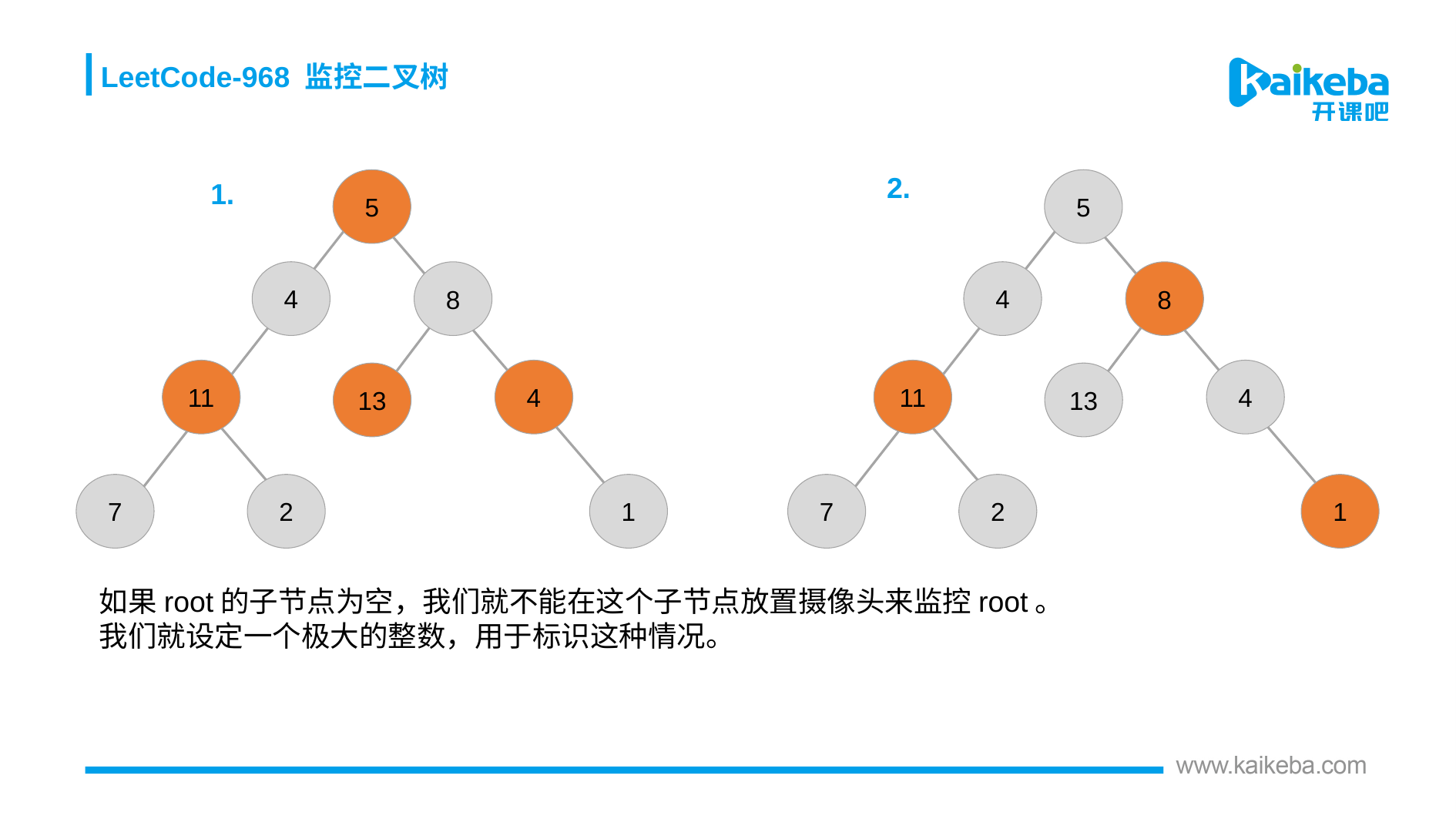

LeetCode-968 监控二叉树
2.
1.
5
5
4
4
8
8
11
4
11
4
13
13
7
2
1
7
2
1
如果root的子节点为空，我们就不能在这个子节点放置摄像头来监控root。
我们就设定一个极大的整数，用于标识这种情况。